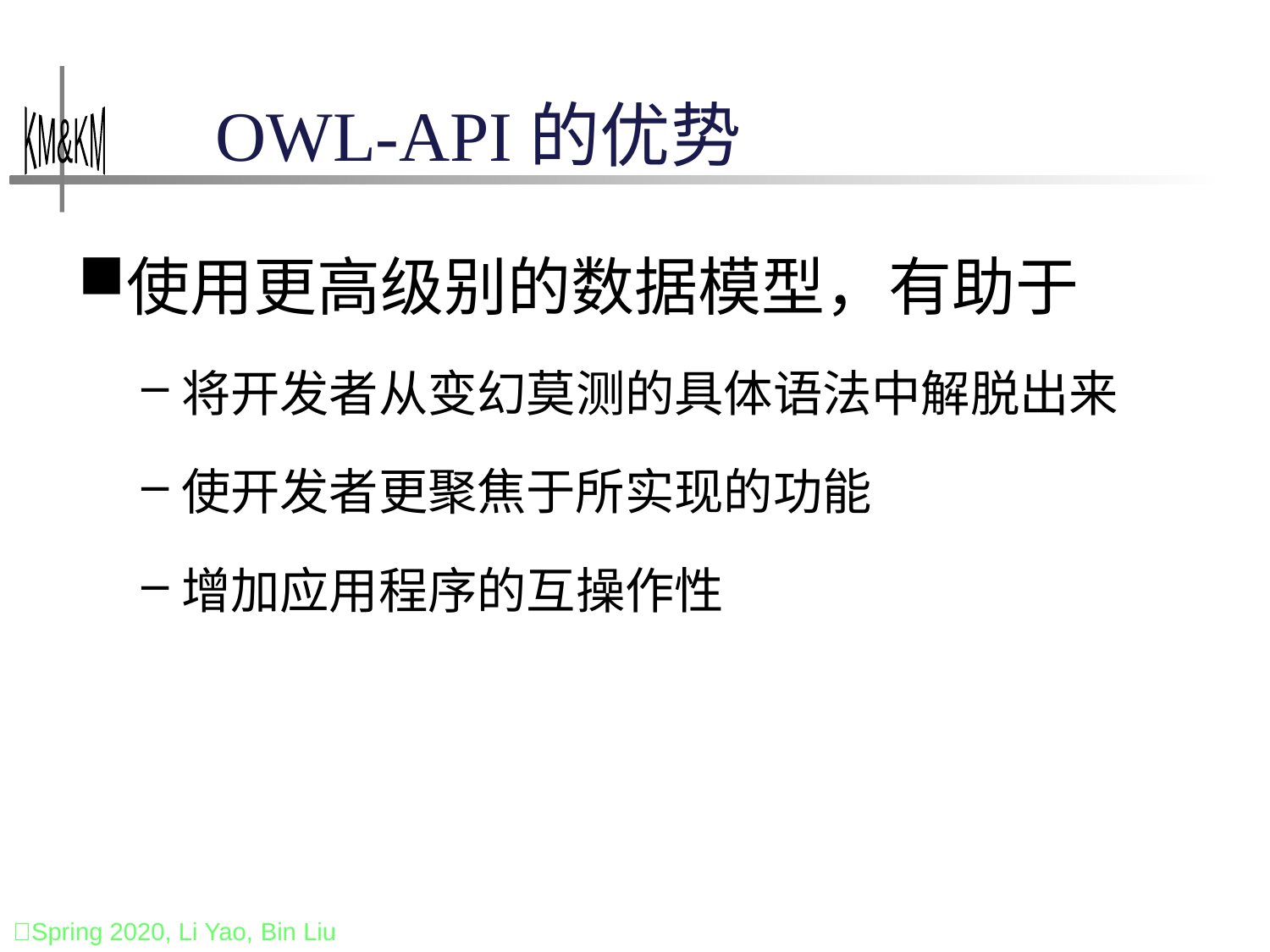

# OWL-API的优势
使用更高级别的数据模型，有助于
将开发者从变幻莫测的具体语法中解脱出来
使开发者更聚焦于所实现的功能
增加应用程序的互操作性